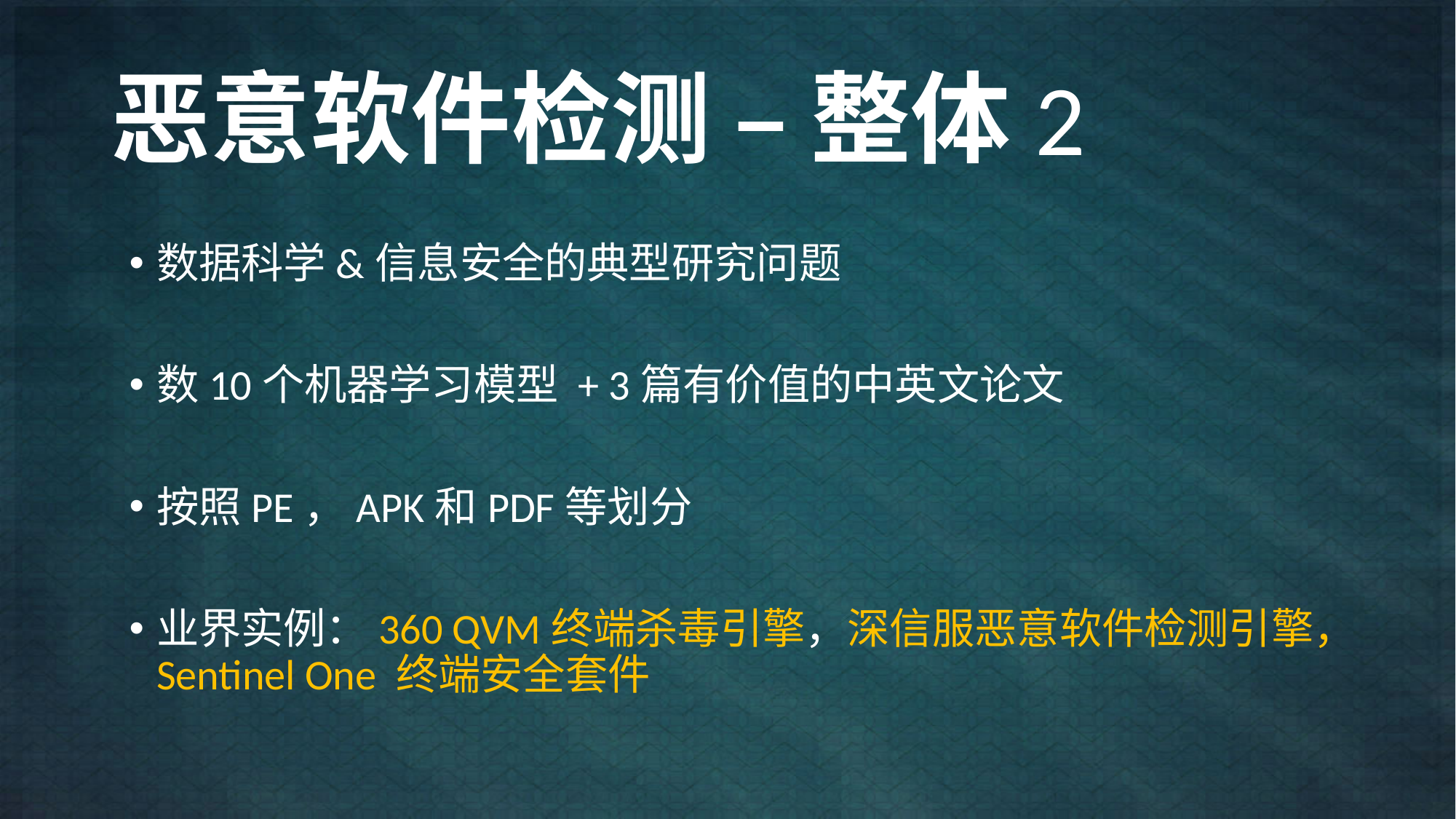

# 恶意软件检测 – 整体2

数据科学&信息安全的典型研究问题

数10个机器学习模型 + 3篇有价值的中英文论文

按照PE，APK和PDF等划分

业界实例：360 QVM终端杀毒引擎，深信服恶意软件检测引擎，Sentinel One 终端安全套件